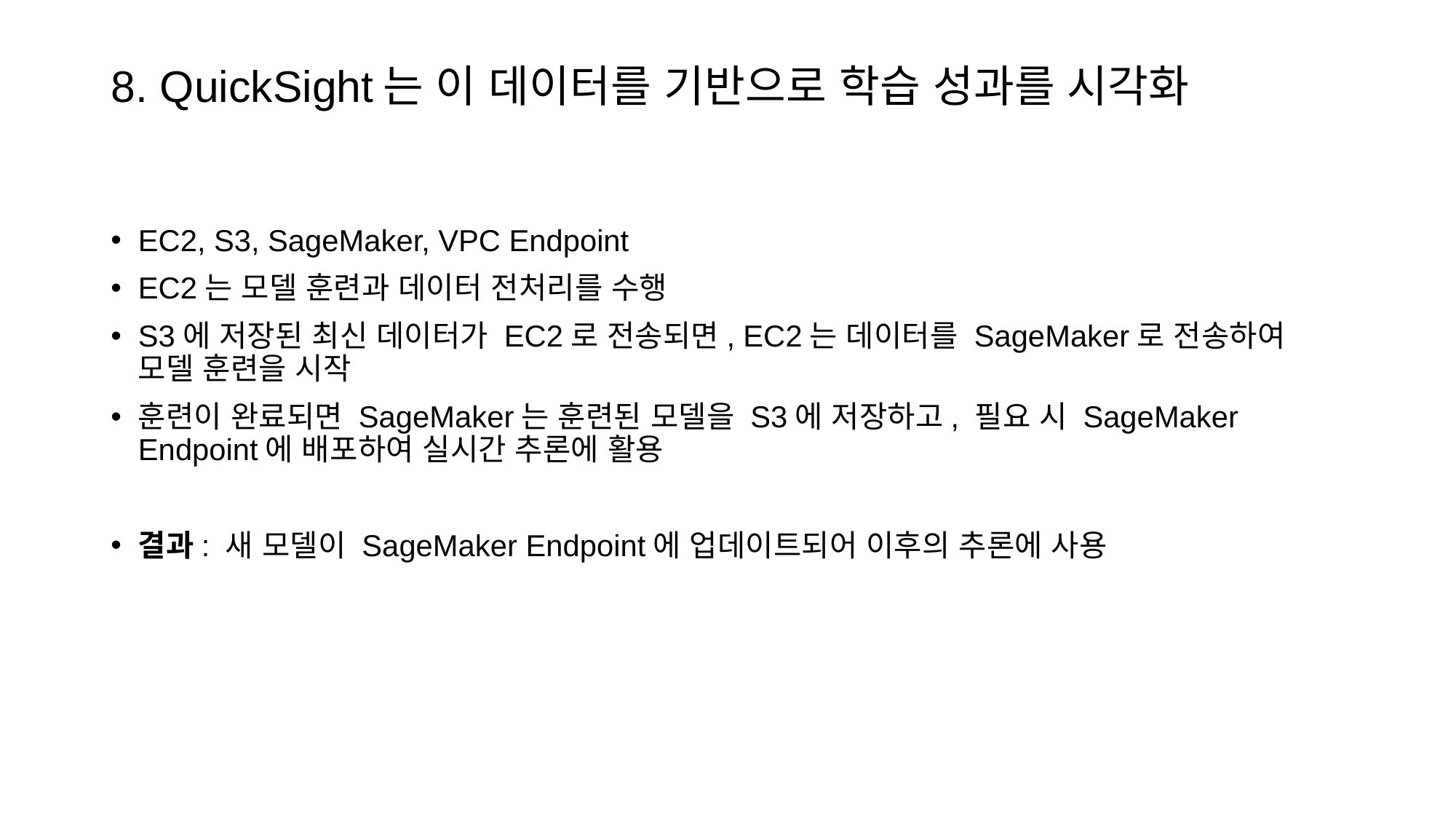

# 8. QuickSight는 이 데이터를 기반으로 학습 성과를 시각화
EC2, S3, SageMaker, VPC Endpoint
EC2는 모델 훈련과 데이터 전처리를 수행
S3에 저장된 최신 데이터가 EC2로 전송되면, EC2는 데이터를 SageMaker로 전송하여 모델 훈련을 시작
훈련이 완료되면 SageMaker는 훈련된 모델을 S3에 저장하고, 필요 시 SageMaker Endpoint에 배포하여 실시간 추론에 활용

결과: 새 모델이 SageMaker Endpoint에 업데이트되어 이후의 추론에 사용